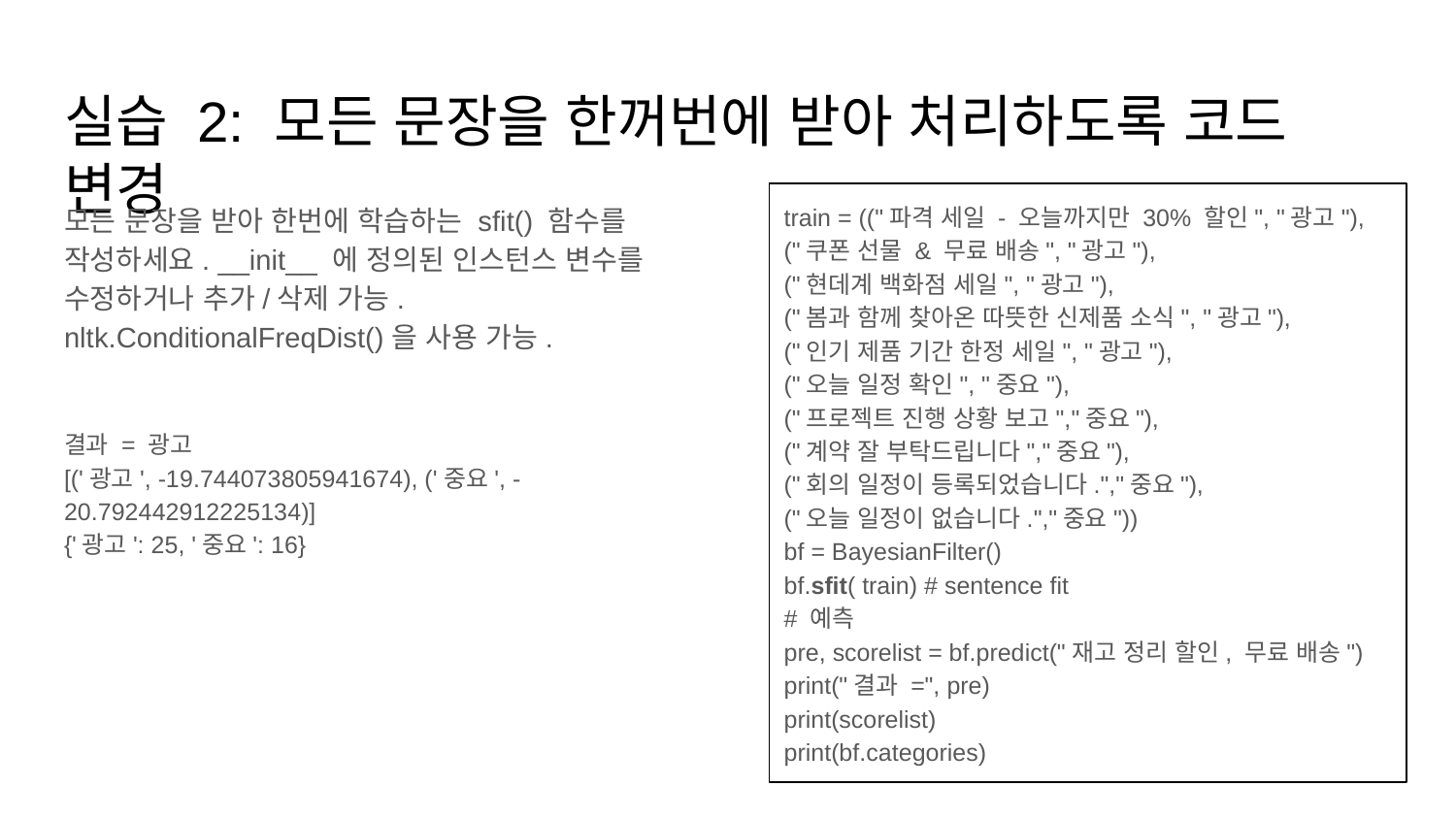

# 실습 2: 모든 문장을 한꺼번에 받아 처리하도록 코드 변경
모든 문장을 받아 한번에 학습하는 sfit() 함수를 작성하세요. __init__ 에 정의된 인스턴스 변수를 수정하거나 추가/삭제 가능. nltk.ConditionalFreqDist()을 사용 가능.
결과 = 광고
[('광고', -19.744073805941674), ('중요', -20.792442912225134)]
{'광고': 25, '중요': 16}
train = (("파격 세일 - 오늘까지만 30% 할인", "광고"),
("쿠폰 선물 & 무료 배송", "광고"),
("현데계 백화점 세일", "광고"),
("봄과 함께 찾아온 따뜻한 신제품 소식", "광고"),
("인기 제품 기간 한정 세일", "광고"),
("오늘 일정 확인", "중요"),
("프로젝트 진행 상황 보고","중요"),
("계약 잘 부탁드립니다","중요"),
("회의 일정이 등록되었습니다.","중요"),
("오늘 일정이 없습니다.","중요"))
bf = BayesianFilter()
bf.sfit( train) # sentence fit
# 예측
pre, scorelist = bf.predict("재고 정리 할인, 무료 배송")
print("결과 =", pre)
print(scorelist)
print(bf.categories)